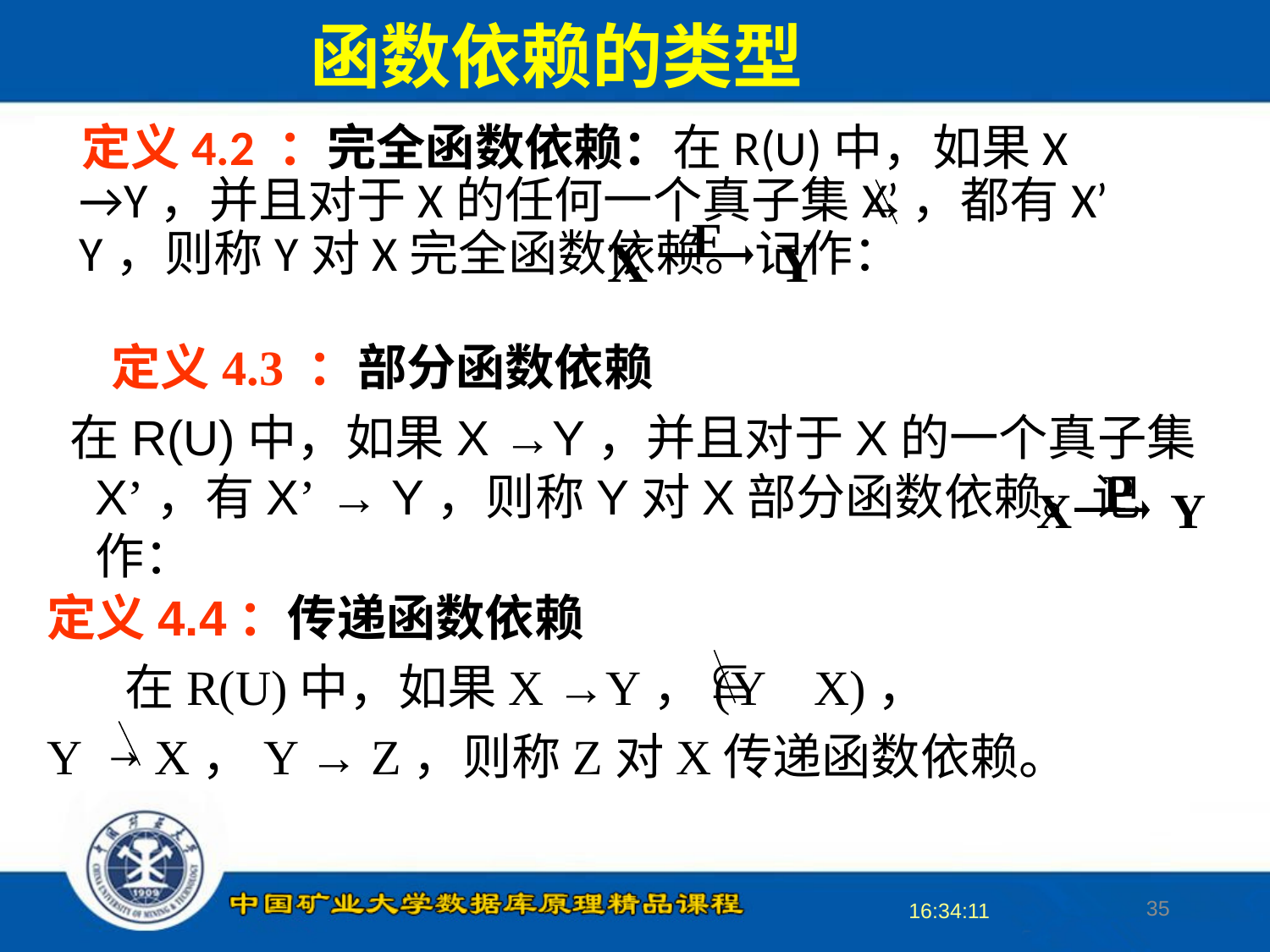

函数依赖的类型
  定义4.2 ：完全函数依赖：在R(U)中，如果X →Y，并且对于X的任何一个真子集X’，都有X’    Y，则称Y对X完全函数依赖。记作：
→

F
X
Y

    定义4.3 ：部分函数依赖
 在R(U)中，如果X →Y，并且对于X的一个真子集X’，有X’ → Y，则称Y对X部分函数依赖。记作：
P
X
Y

定义4.4：传递函数依赖
      在R(U)中，如果X →Y，(Y    X)，
Y      X，Y → Z，则称Z对X传递函数依赖。
⊆

→

35
16:34:11